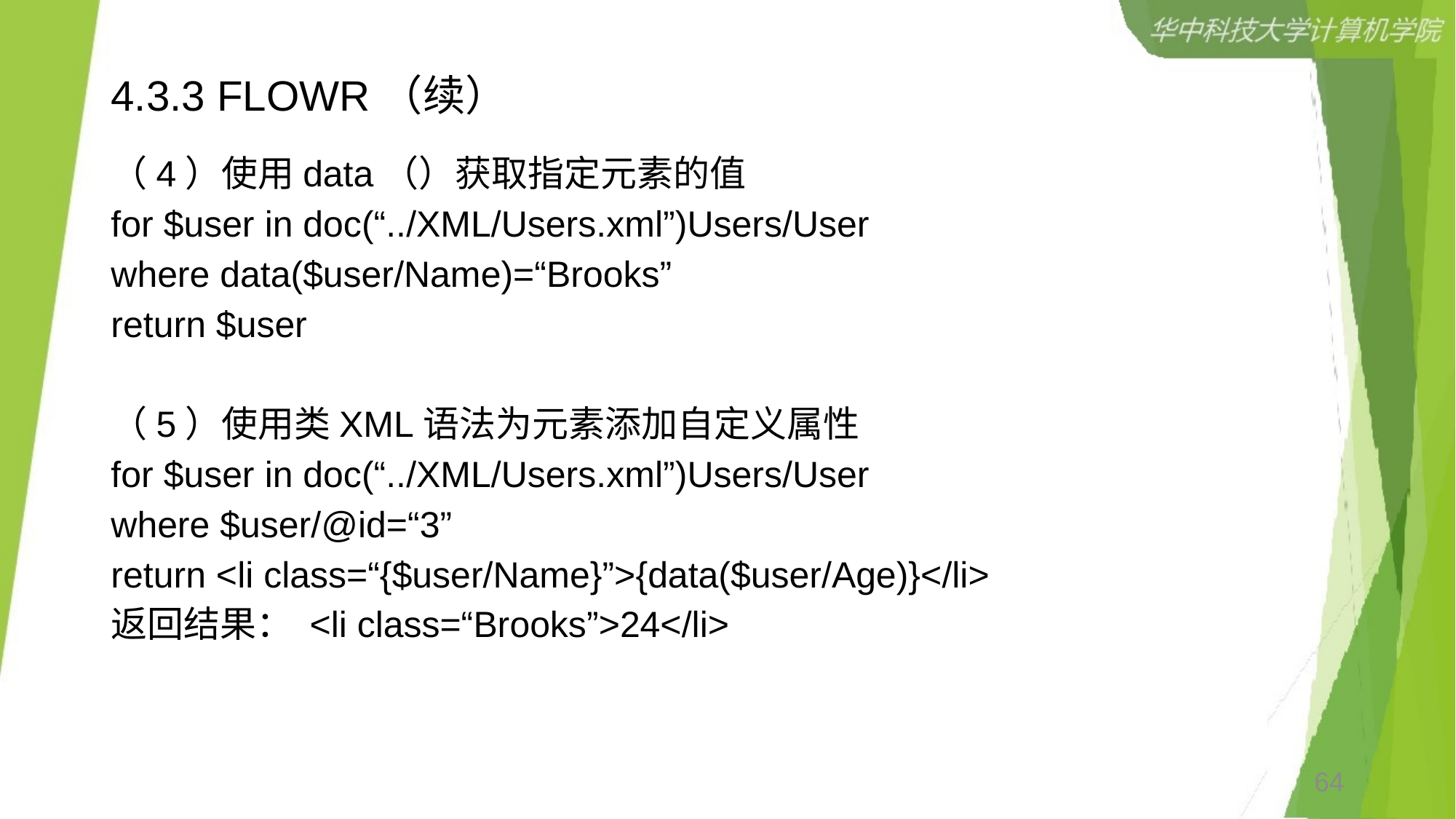

# 4.3.3 FLOWR（续）
（4）使用data（）获取指定元素的值
for $user in doc(“../XML/Users.xml”)Users/User
where data($user/Name)=“Brooks”
return $user

（5）使用类XML语法为元素添加自定义属性
for $user in doc(“../XML/Users.xml”)Users/User
where $user/@id=“3”
return <li class=“{$user/Name}”>{data($user/Age)}</li>
返回结果： <li class=“Brooks”>24</li>
64